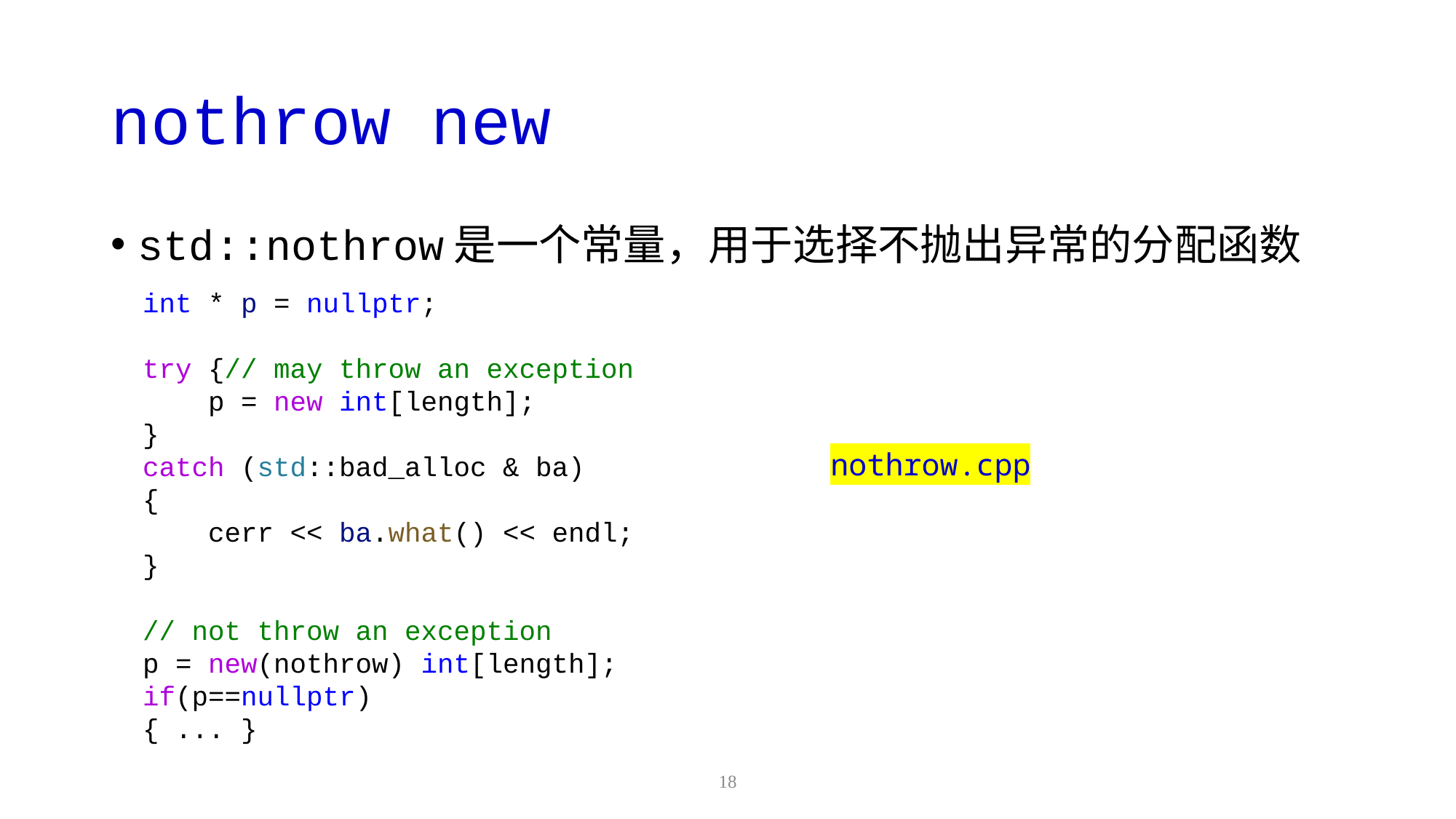

# nothrow new
std::nothrow是一个常量，用于选择不抛出异常的分配函数
int * p = nullptr;
try {// may throw an exception
    p = new int[length];
}
catch (std::bad_alloc & ba)
{
    cerr << ba.what() << endl;
}

// not throw an exception
p = new(nothrow) int[length];
if(p==nullptr)
{ ... }
nothrow.cpp
18